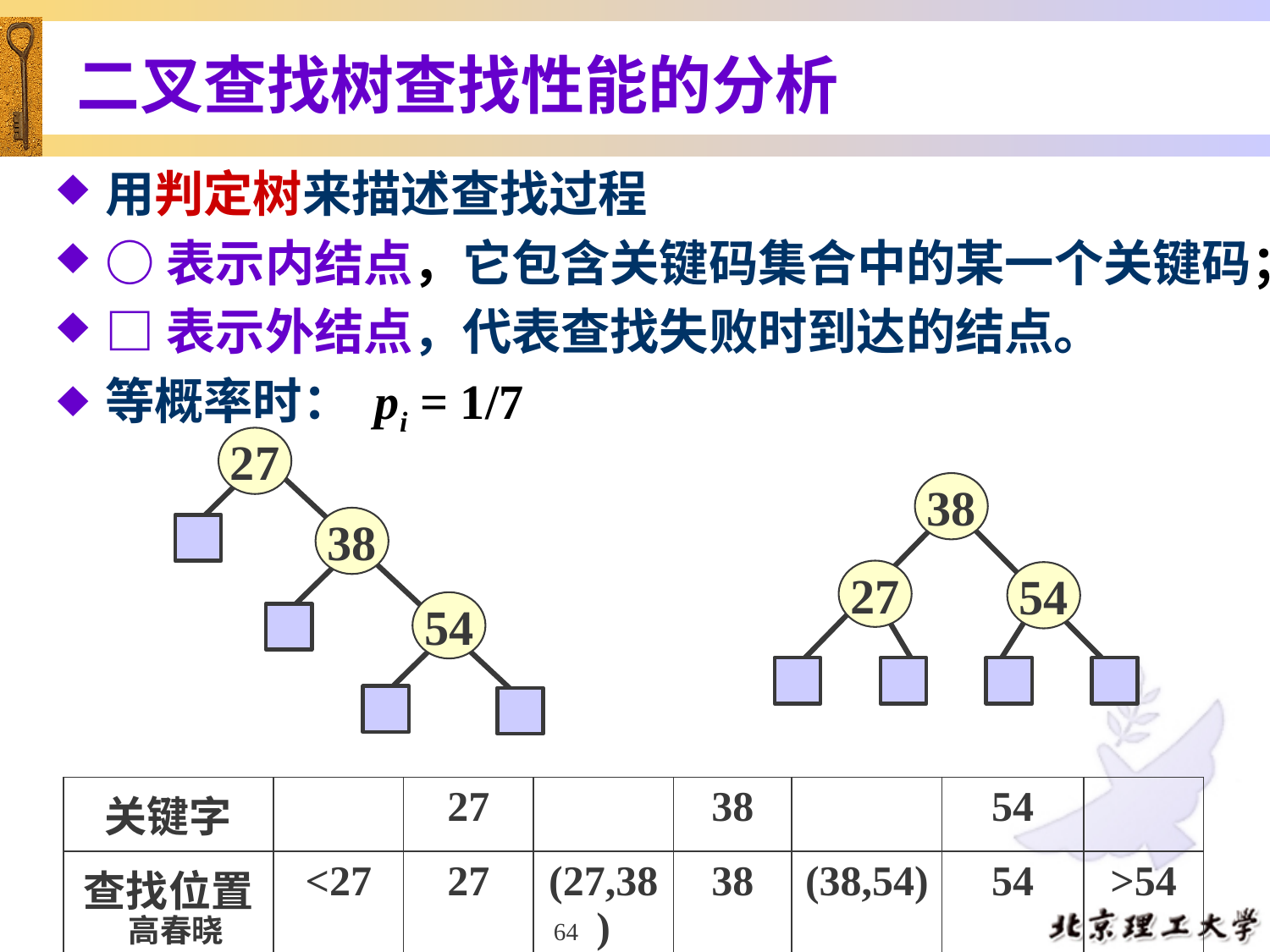

# 二叉查找树查找性能的分析
用判定树来描述查找过程
○表示内结点，它包含关键码集合中的某一个关键码；
□表示外结点，代表查找失败时到达的结点。
等概率时： pi = 1/7

27

38

54

38

27
54

| 关键字 |  | 27 |  | 38 |  | 54 |  |
| --- | --- | --- | --- | --- | --- | --- | --- |
| 查找位置 | <27 | 27 | (27,38) | 38 | (38,54) | 54 | >54 |
64